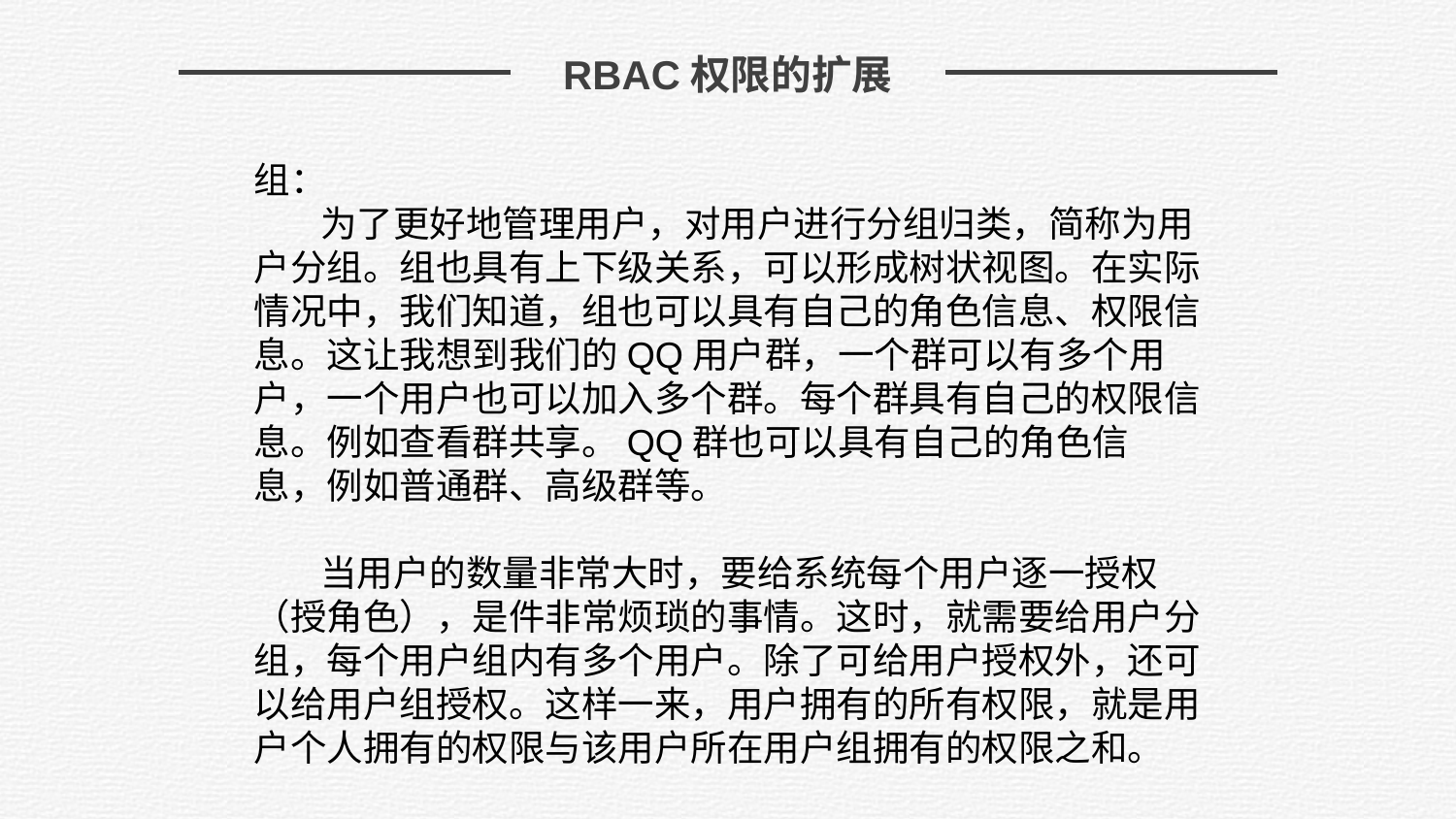

RBAC权限的扩展
组：
       为了更好地管理用户，对用户进行分组归类，简称为用户分组。组也具有上下级关系，可以形成树状视图。在实际情况中，我们知道，组也可以具有自己的角色信息、权限信息。这让我想到我们的QQ用户群，一个群可以有多个用户，一个用户也可以加入多个群。每个群具有自己的权限信息。例如查看群共享。QQ群也可以具有自己的角色信息，例如普通群、高级群等。

       当用户的数量非常大时，要给系统每个用户逐一授权（授角色），是件非常烦琐的事情。这时，就需要给用户分组，每个用户组内有多个用户。除了可给用户授权外，还可以给用户组授权。这样一来，用户拥有的所有权限，就是用户个人拥有的权限与该用户所在用户组拥有的权限之和。